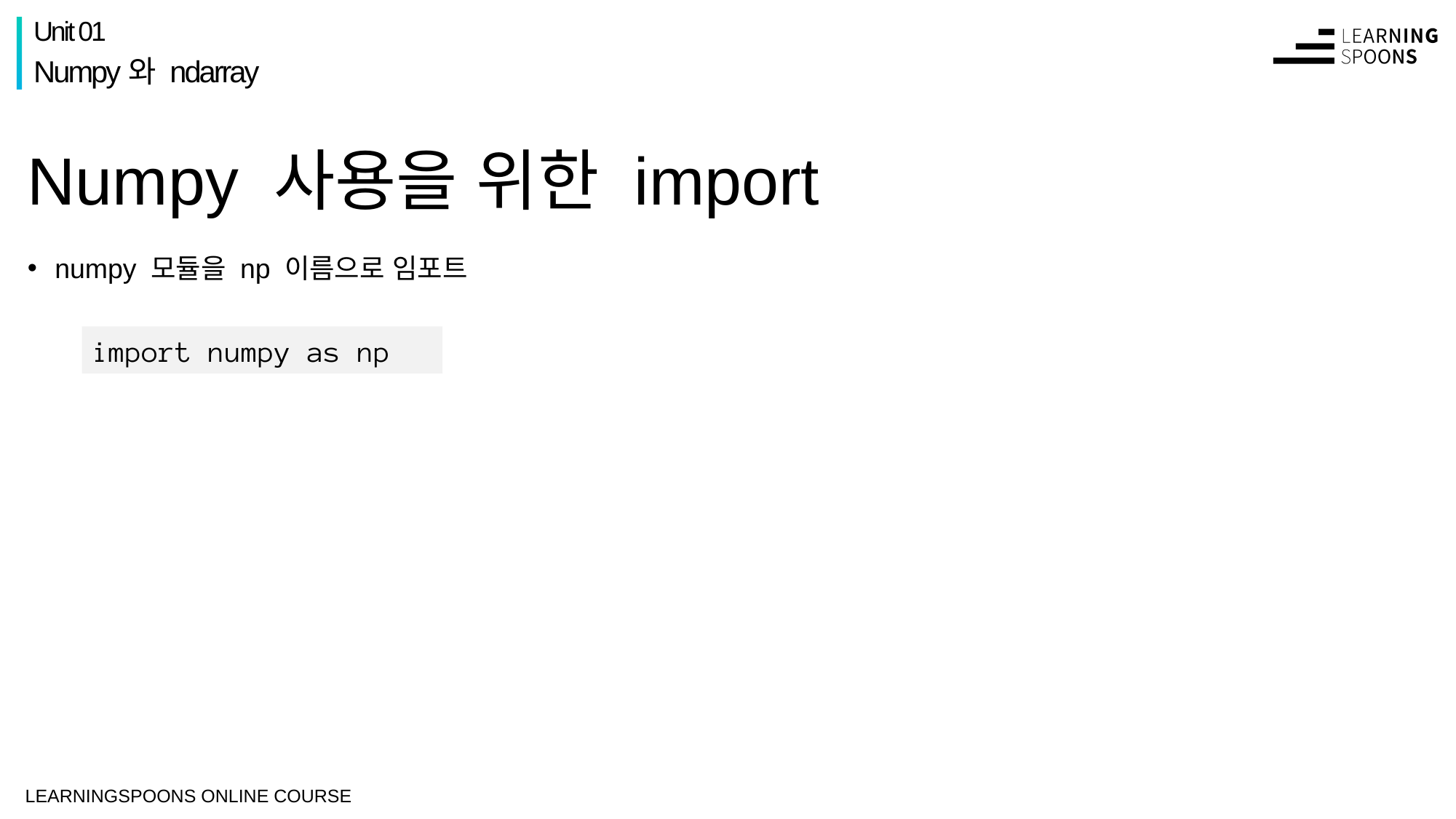

Unit 01
Numpy와 ndarray
# Numpy 사용을 위한 import
numpy 모듈을 np 이름으로 임포트
import numpy as np